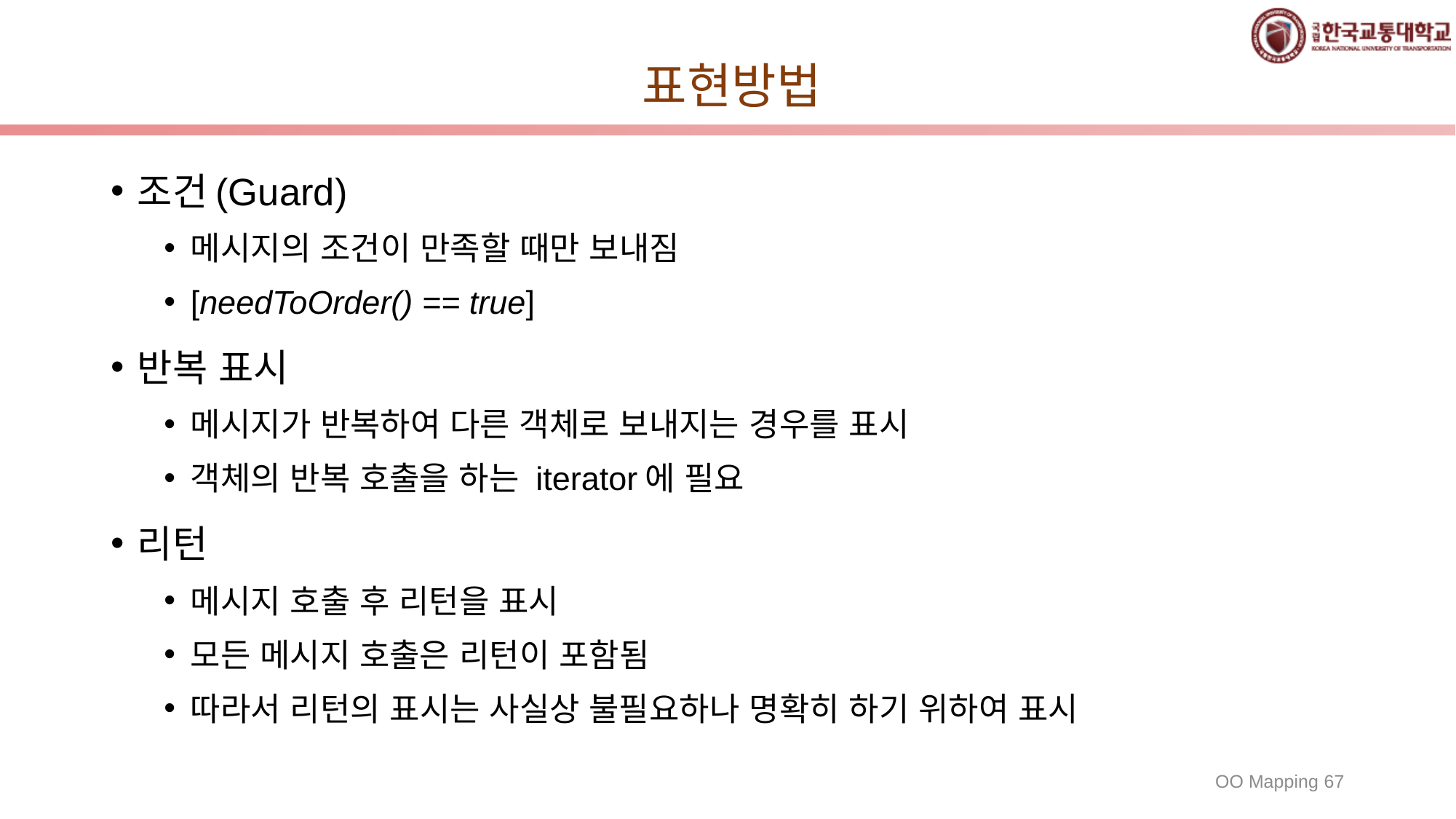

# 표현방법
조건(Guard)
메시지의 조건이 만족할 때만 보내짐
[needToOrder() == true]
반복 표시
메시지가 반복하여 다른 객체로 보내지는 경우를 표시
객체의 반복 호출을 하는 iterator에 필요
리턴
메시지 호출 후 리턴을 표시
모든 메시지 호출은 리턴이 포함됨
따라서 리턴의 표시는 사실상 불필요하나 명확히 하기 위하여 표시

67